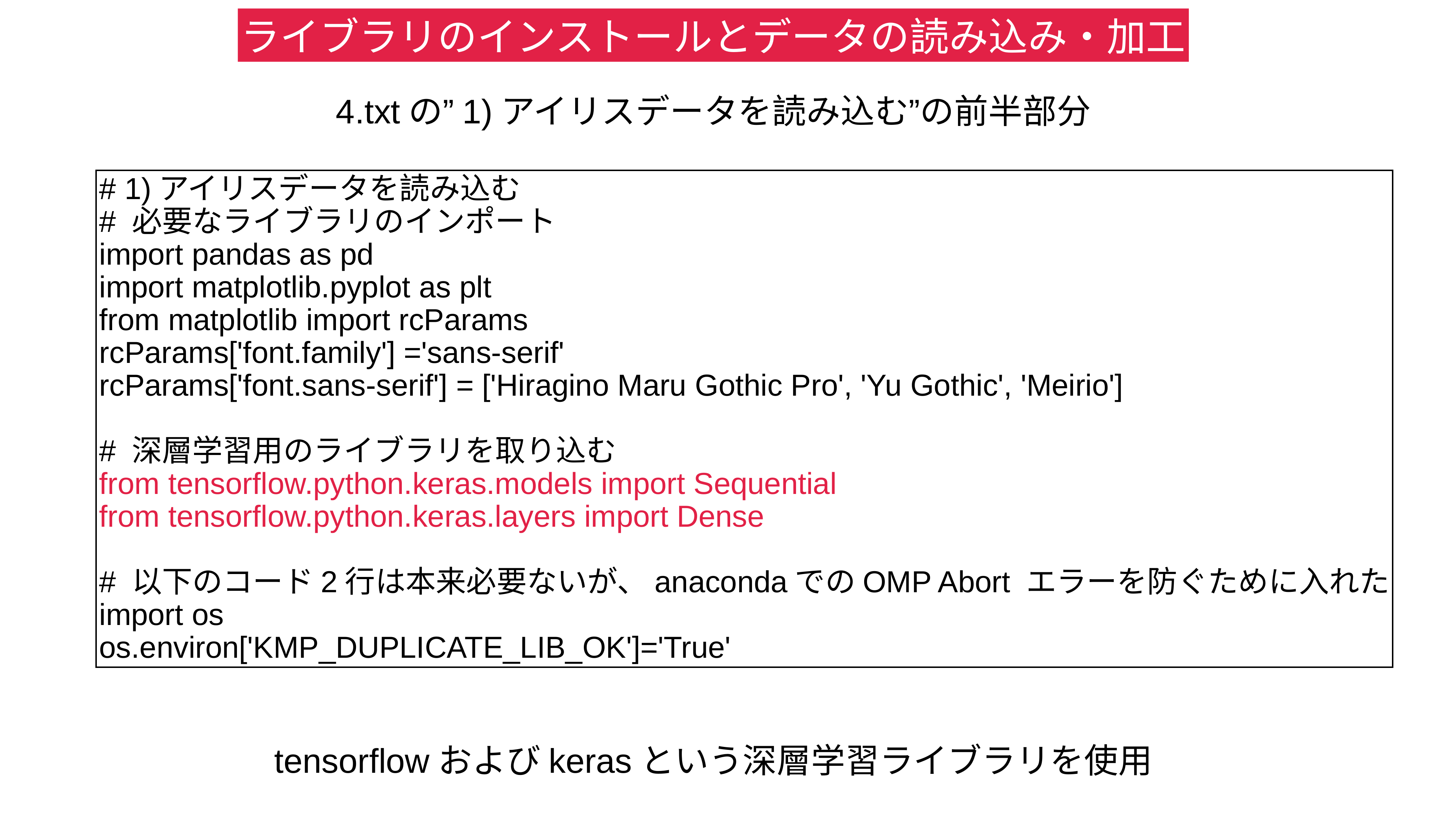

ライブラリのインストールとデータの読み込み・加工
4.txtの”1)アイリスデータを読み込む”の前半部分
# 1)アイリスデータを読み込む
# 必要なライブラリのインポート
import pandas as pd
import matplotlib.pyplot as plt
from matplotlib import rcParams
rcParams['font.family'] ='sans-serif'
rcParams['font.sans-serif'] = ['Hiragino Maru Gothic Pro', 'Yu Gothic', 'Meirio']

# 深層学習用のライブラリを取り込む
from tensorflow.python.keras.models import Sequential
from tensorflow.python.keras.layers import Dense

# 以下のコード2行は本来必要ないが、anacondaでのOMP Abort エラーを防ぐために入れた
import os
os.environ['KMP_DUPLICATE_LIB_OK']='True'
tensorflowおよびkerasという深層学習ライブラリを使用